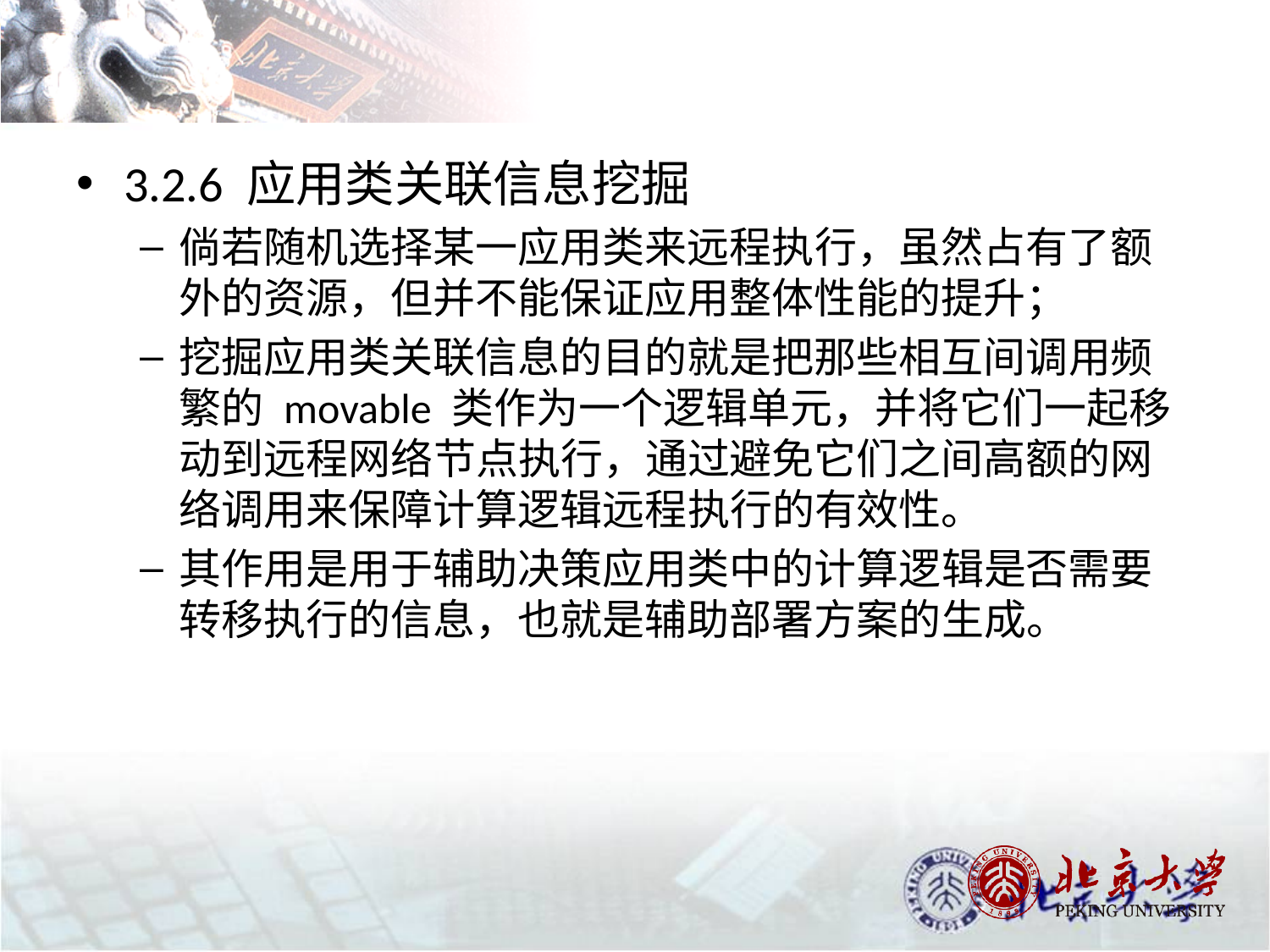

#
3.2.6 应用类关联信息挖掘
倘若随机选择某一应用类来远程执行，虽然占有了额外的资源，但并不能保证应用整体性能的提升；
挖掘应用类关联信息的目的就是把那些相互间调用频繁的 movable 类作为一个逻辑单元，并将它们一起移动到远程网络节点执行，通过避免它们之间高额的网络调用来保障计算逻辑远程执行的有效性。
其作用是用于辅助决策应用类中的计算逻辑是否需要转移执行的信息，也就是辅助部署方案的生成。